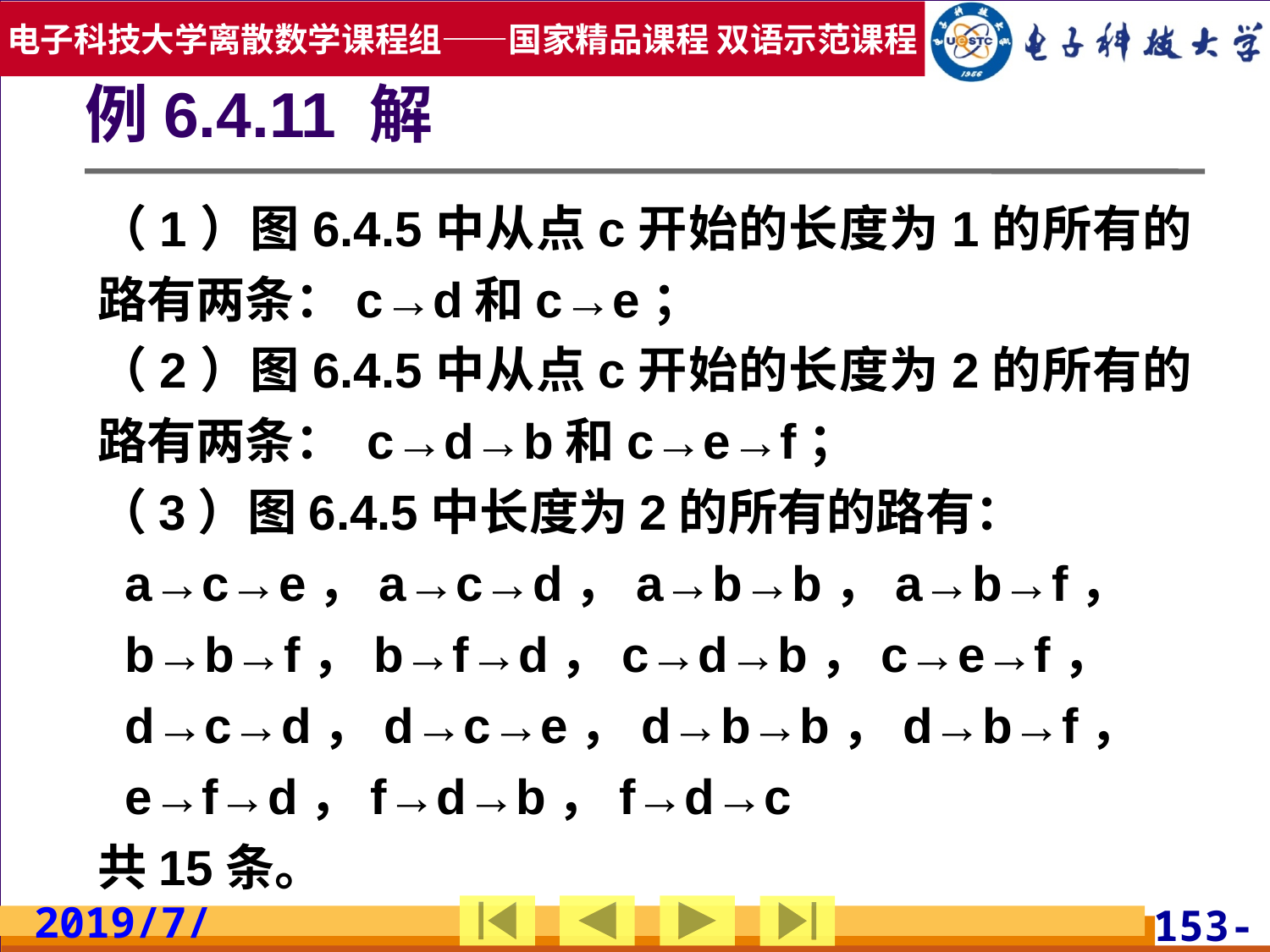

# 例6.4.11 解
（1）图6.4.5中从点c开始的长度为1的所有的路有两条：c→d和c→e；
（2）图6.4.5中从点c开始的长度为2的所有的路有两条： c→d→b和c→e→f；
（3）图6.4.5中长度为2的所有的路有：
  a→c→e，a→c→d，a→b→b，a→b→f，
  b→b→f，b→f→d，c→d→b，c→e→f，
  d→c→d，d→c→e，d→b→b，d→b→f，
  e→f→d，f→d→b，f→d→c
共15条。
2019/7/3